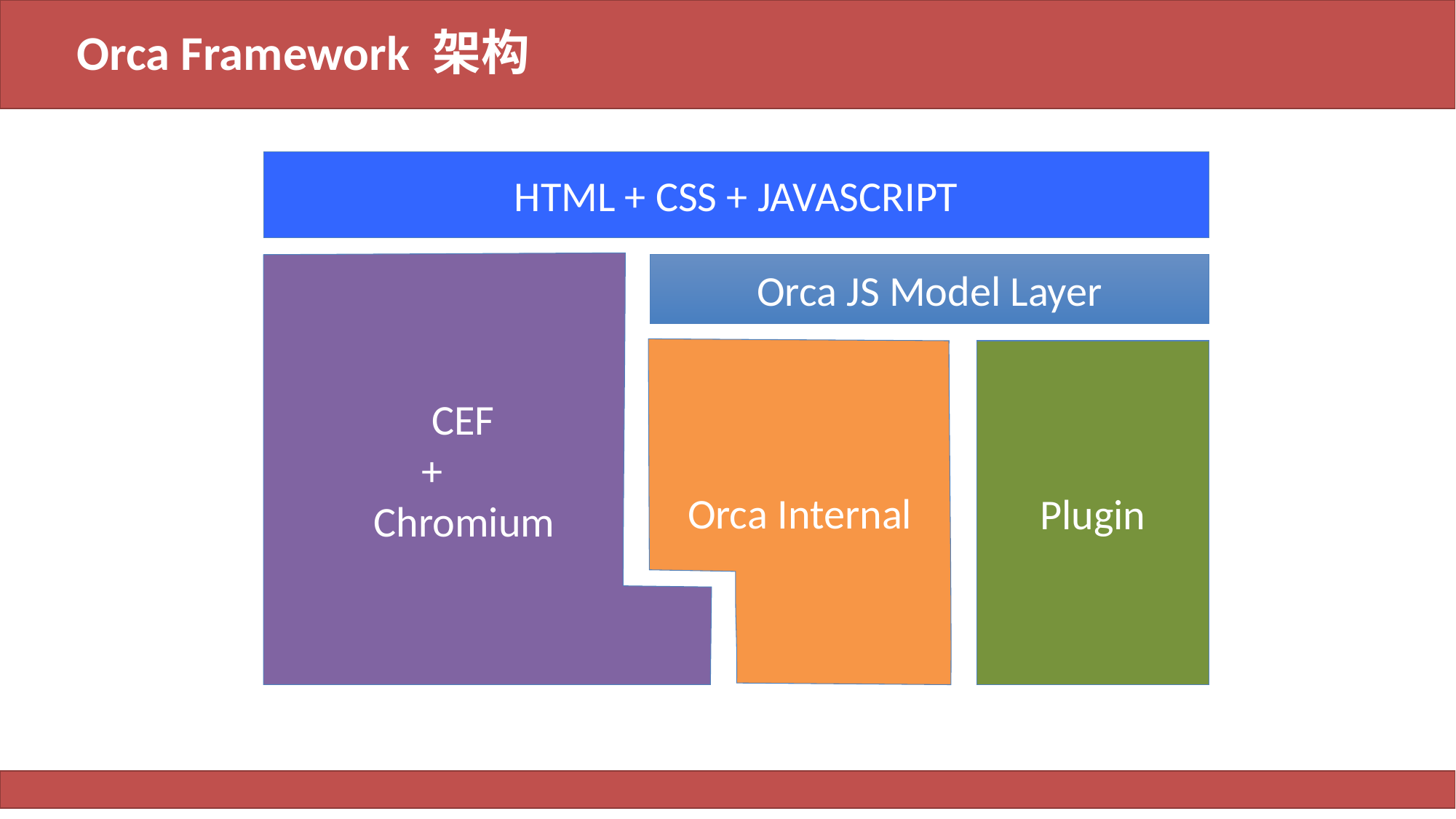

# Orca Framework 架构
HTML + CSS + JAVASCRIPT
             CEF
            +
       Chromium
Orca JS Model Layer
Orca Internal
Plugin